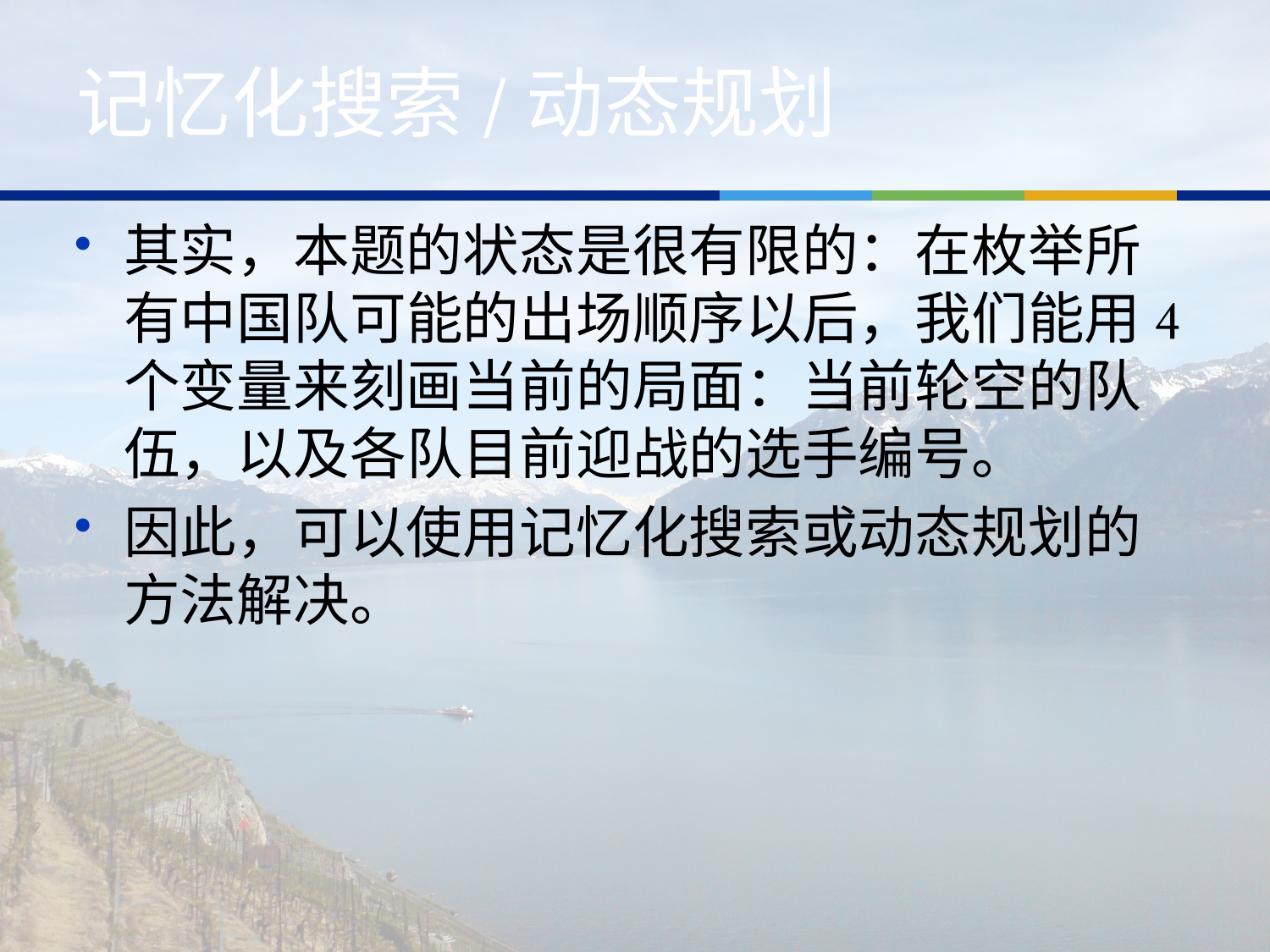

# 记忆化搜索/动态规划
其实，本题的状态是很有限的：在枚举所有中国队可能的出场顺序以后，我们能用4个变量来刻画当前的局面：当前轮空的队伍，以及各队目前迎战的选手编号。
因此，可以使用记忆化搜索或动态规划的方法解决。